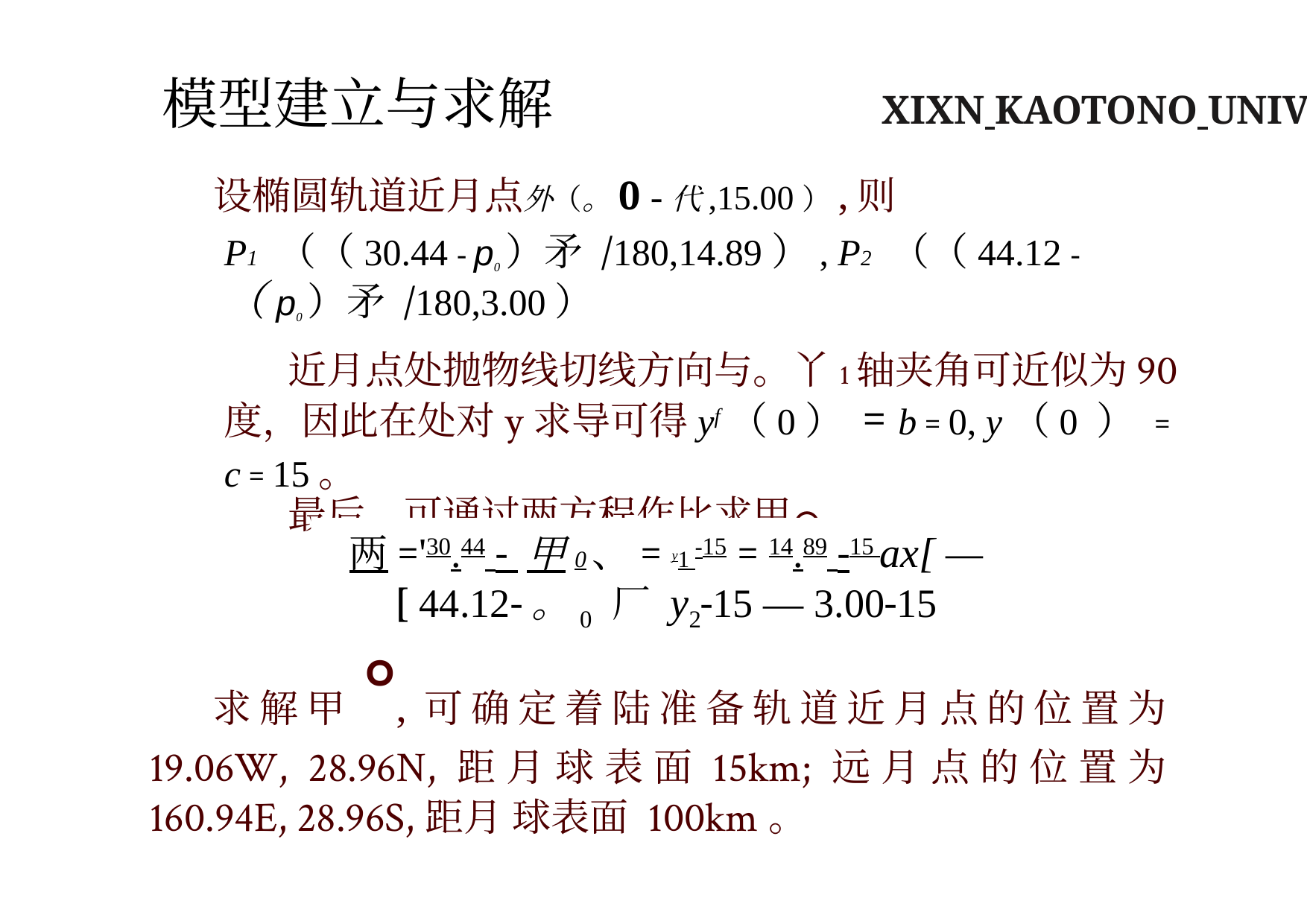

模型建立与求解                      XIXN KAOTONO UNIV6RSI^<
设椭圆轨道近月点外（。0 -代,15.00）,则
P1 （（30.44 - p0）矛 /180,14.89）, P2 （（44.12 -（p0）矛 /180,3.00）
近月点处抛物线切线方向与。丫1轴夹角可近似为90 度，因此在处对y求导可得yf（0） = b = 0, y（0 ） = c = 15。
最后，可通过两方程作比求甲。。
两='30.44 - 甲0、= y1 -15 = 14.89 -15 ax[ — [ 44.12-。0 厂 y2-15 — 3.00-15
求解甲°,可确定着陆准备轨道近月点的位置为 19.06W, 28.96N,距月球表面15km;远月点的位置为 160.94E, 28.96S,距月 球表面 100km。